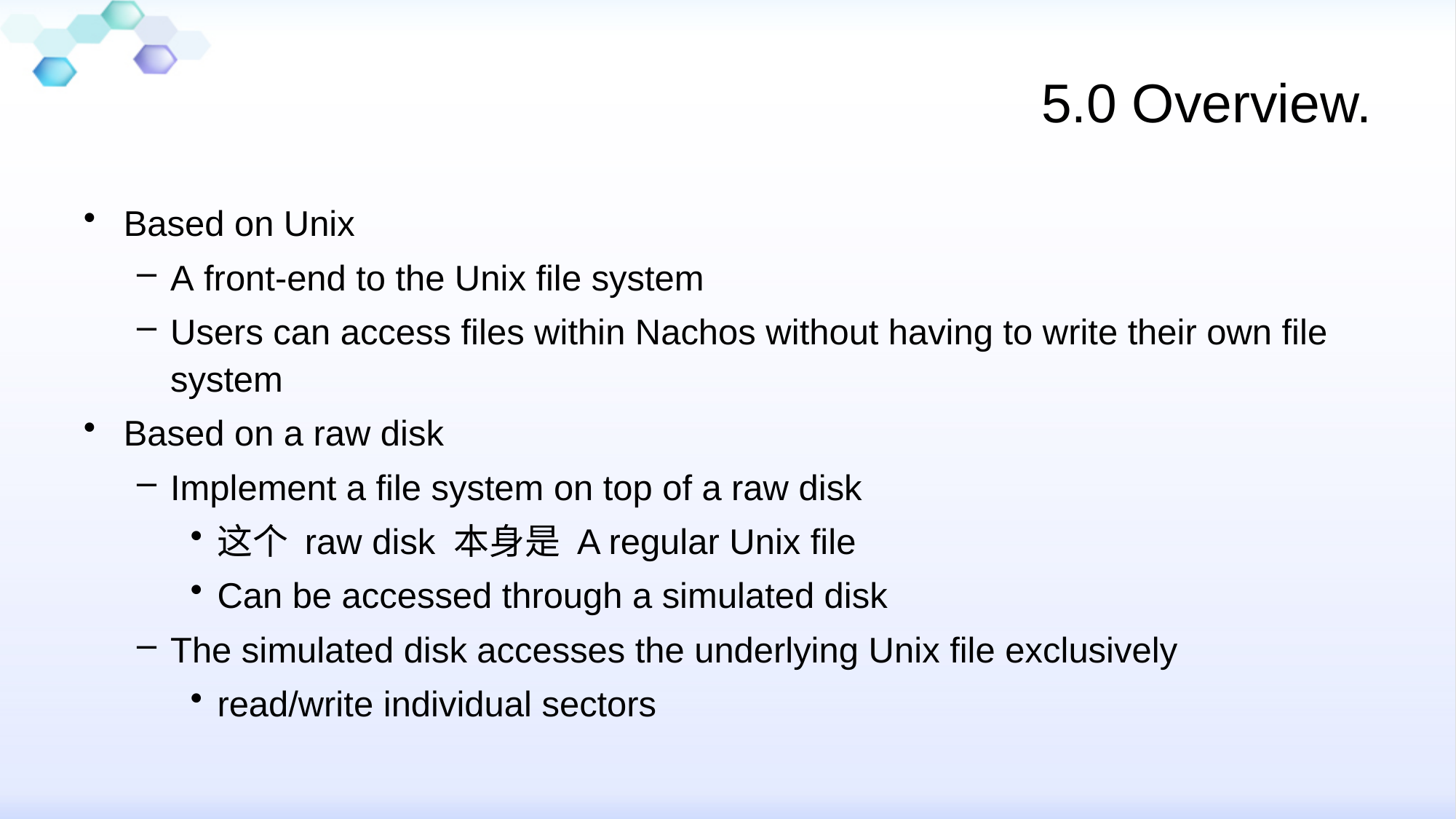

# 5.0 Overview.
Based on Unix
A front-end to the Unix file system
Users can access files within Nachos without having to write their own file system
Based on a raw disk
Implement a file system on top of a raw disk
这个 raw disk 本身是 A regular Unix file
Can be accessed through a simulated disk
The simulated disk accesses the underlying Unix file exclusively
read/write individual sectors